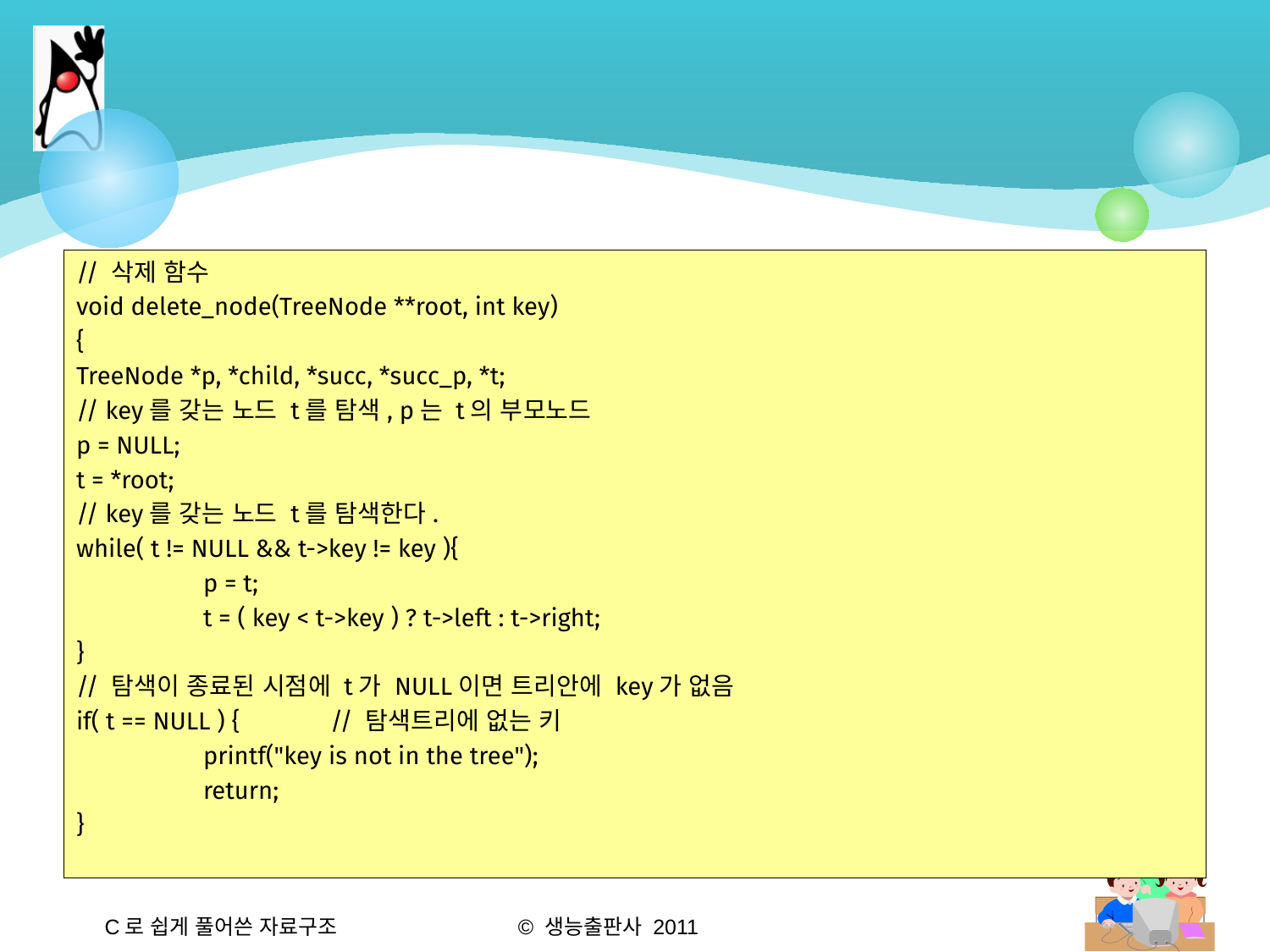

#
// 삭제 함수
void delete_node(TreeNode **root, int key)
{
TreeNode *p, *child, *succ, *succ_p, *t;
// key를 갖는 노드 t를 탐색, p는 t의 부모노드
p = NULL;
t = *root;
// key를 갖는 노드 t를 탐색한다.
while( t != NULL && t->key != key ){
	p = t;
	t = ( key < t->key ) ? t->left : t->right;
}
// 탐색이 종료된 시점에 t가 NULL이면 트리안에 key가 없음
if( t == NULL ) { 	// 탐색트리에 없는 키
	printf("key is not in the tree");
	return;
}